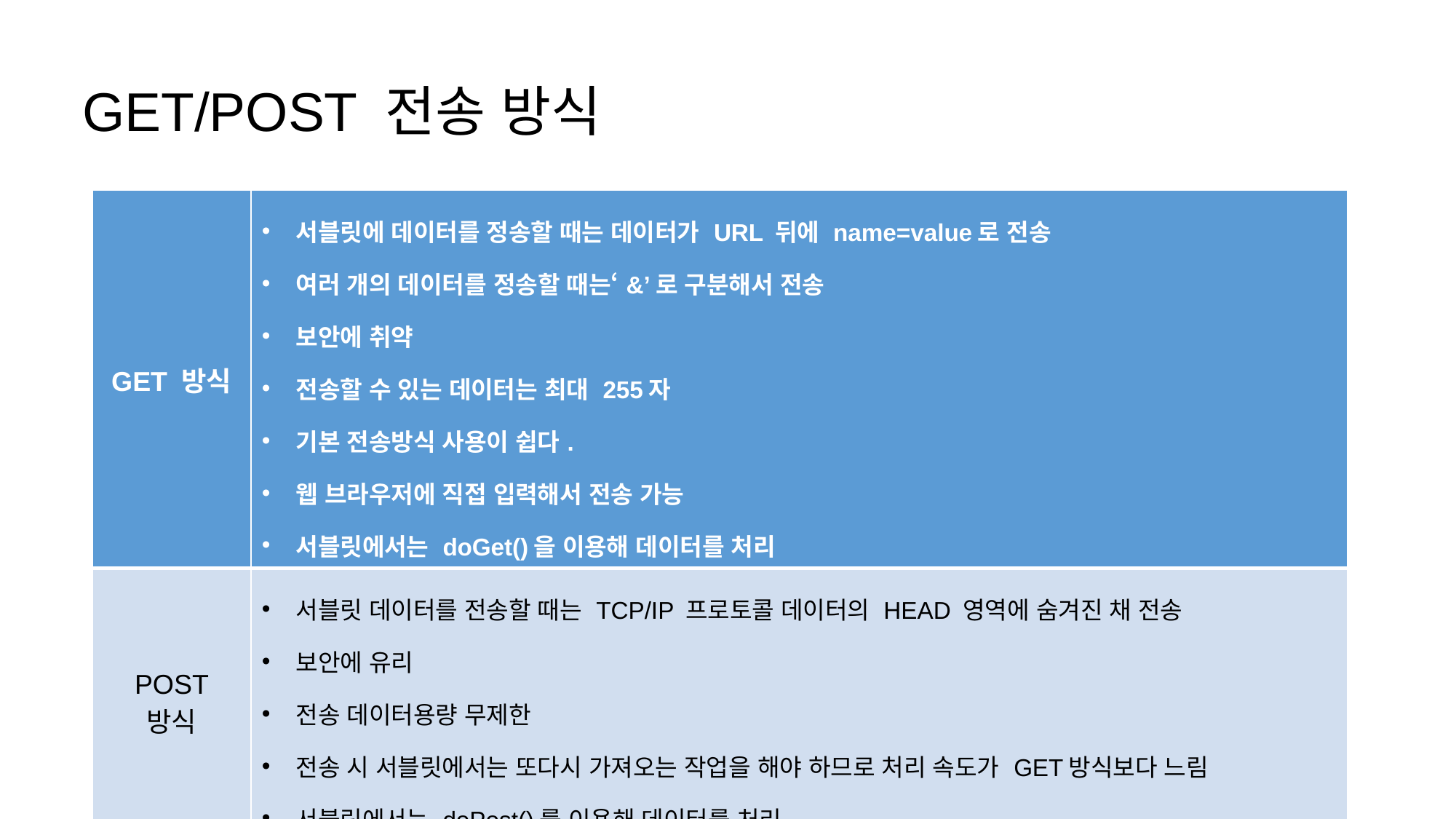

GET/POST 전송 방식
| GET 방식 | 서블릿에 데이터를 정송할 때는 데이터가 URL 뒤에 name=value로 전송 여러 개의 데이터를 정송할 때는‘&’로 구분해서 전송 보안에 취약 전송할 수 있는 데이터는 최대 255자 기본 전송방식 사용이 쉽다. 웹 브라우저에 직접 입력해서 전송 가능 서블릿에서는 doGet()을 이용해 데이터를 처리 |
| --- | --- |
| POST 방식 | 서블릿 데이터를 전송할 때는 TCP/IP 프로토콜 데이터의 HEAD 영역에 숨겨진 채 전송 보안에 유리 전송 데이터용량 무제한 전송 시 서블릿에서는 또다시 가져오는 작업을 해야 하므로 처리 속도가 GET방식보다 느림 서블릿에서는 doPost()를 이용해 데이터를 처리 |